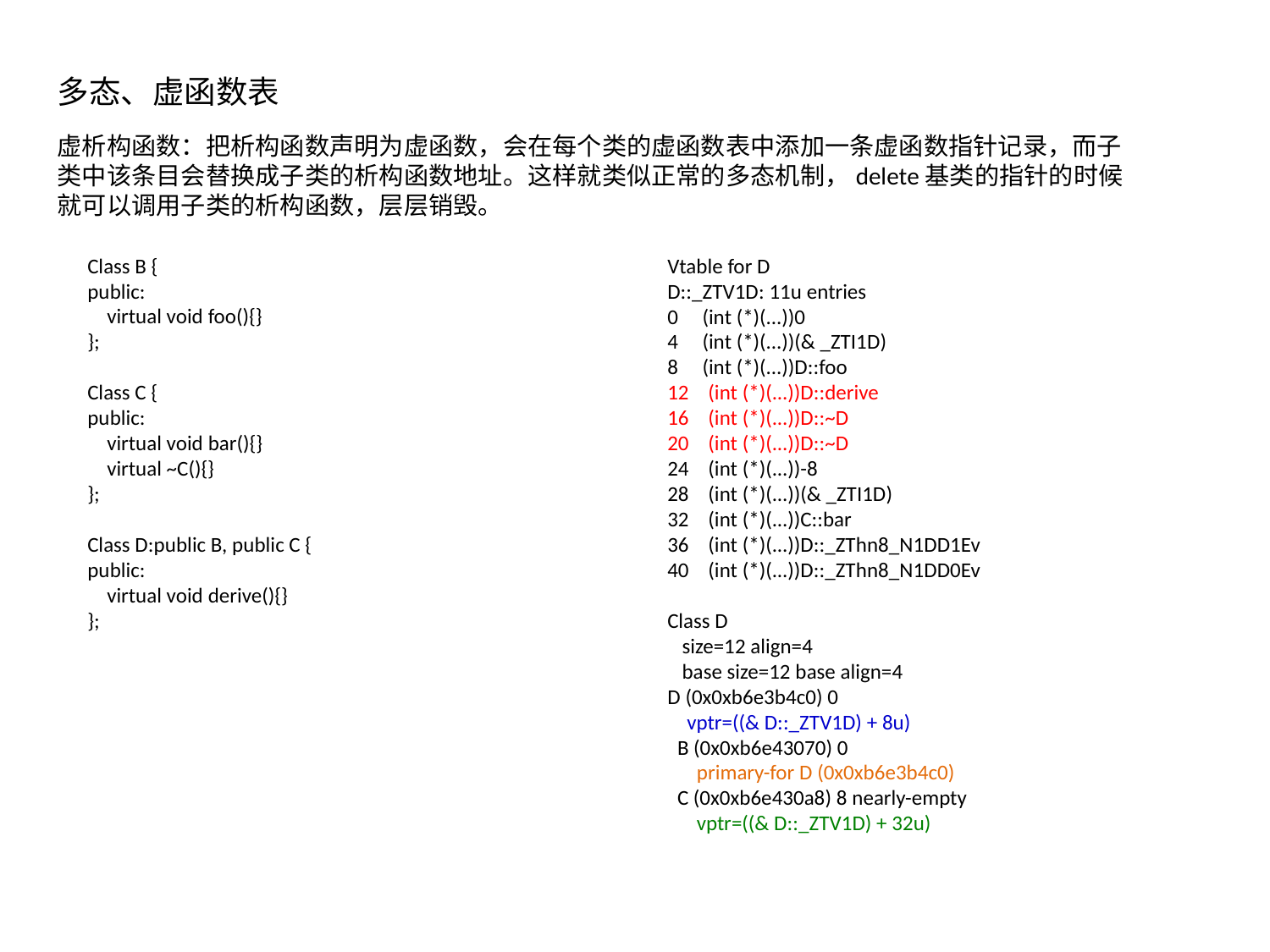

多态、虚函数表
虚析构函数：把析构函数声明为虚函数，会在每个类的虚函数表中添加一条虚函数指针记录，而子类中该条目会替换成子类的析构函数地址。这样就类似正常的多态机制，delete基类的指针的时候就可以调用子类的析构函数，层层销毁。

Class B {
public:
    virtual void foo(){}
};

Class C {
public:
    virtual void bar(){}
    virtual ~C(){}
};

Class D:public B, public C {
public:
    virtual void derive(){}
};

Vtable for D
D::_ZTV1D: 11u entries
0     (int (*)(...))0
4     (int (*)(...))(& _ZTI1D)
8     (int (*)(...))D::foo
12    (int (*)(...))D::derive
16    (int (*)(...))D::~D
20    (int (*)(...))D::~D
24    (int (*)(...))-8
28    (int (*)(...))(& _ZTI1D)
32    (int (*)(...))C::bar
36    (int (*)(...))D::_ZThn8_N1DD1Ev
40    (int (*)(...))D::_ZThn8_N1DD0Ev

Class D
   size=12 align=4
   base size=12 base align=4
D (0x0xb6e3b4c0) 0
    vptr=((& D::_ZTV1D) + 8u)
  B (0x0xb6e43070) 0
      primary-for D (0x0xb6e3b4c0)
  C (0x0xb6e430a8) 8 nearly-empty
      vptr=((& D::_ZTV1D) + 32u)